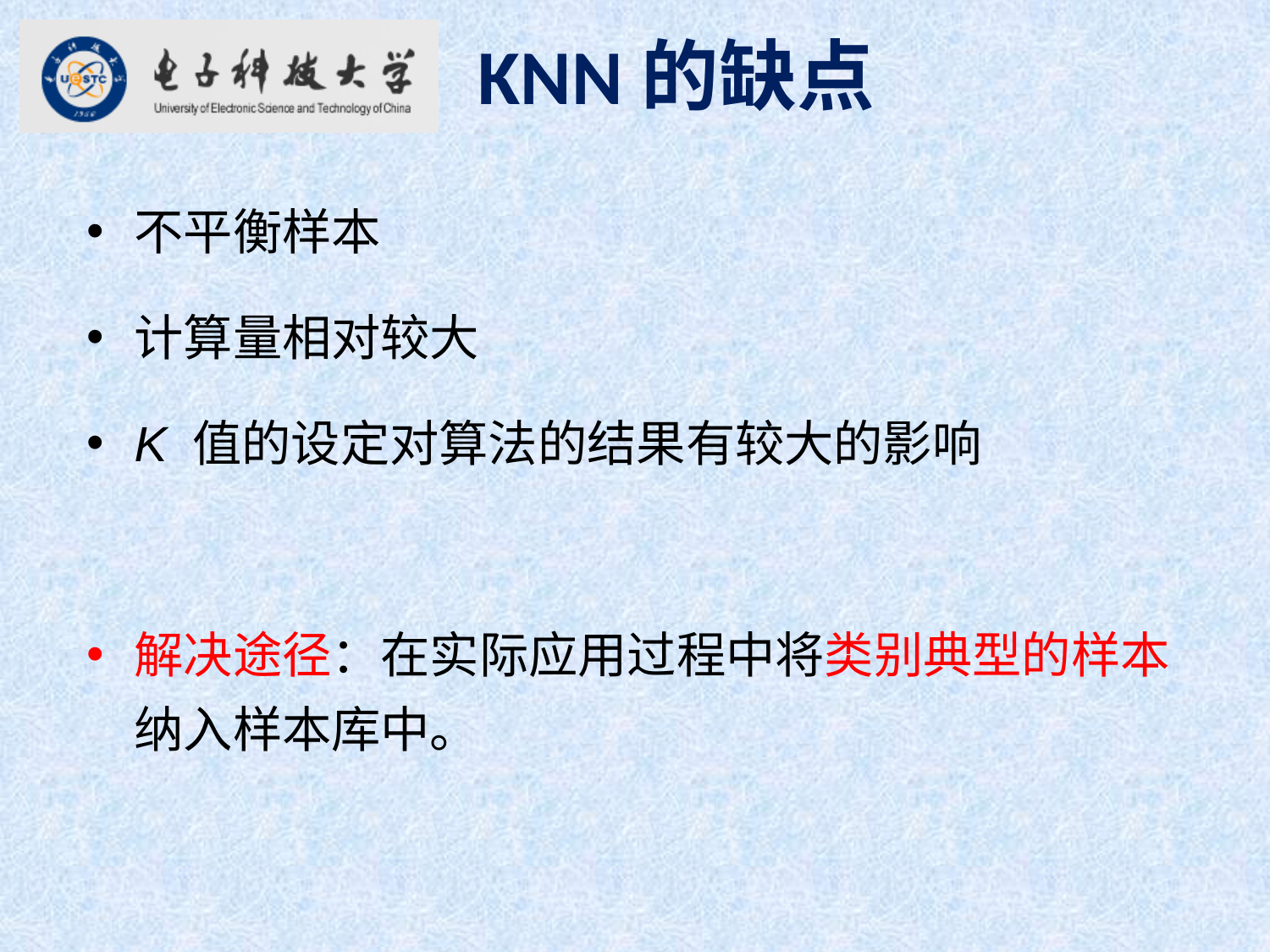

KNN的缺点
不平衡样本
计算量相对较大
K 值的设定对算法的结果有较大的影响

解决途径：在实际应用过程中将类别典型的样本纳入样本库中。